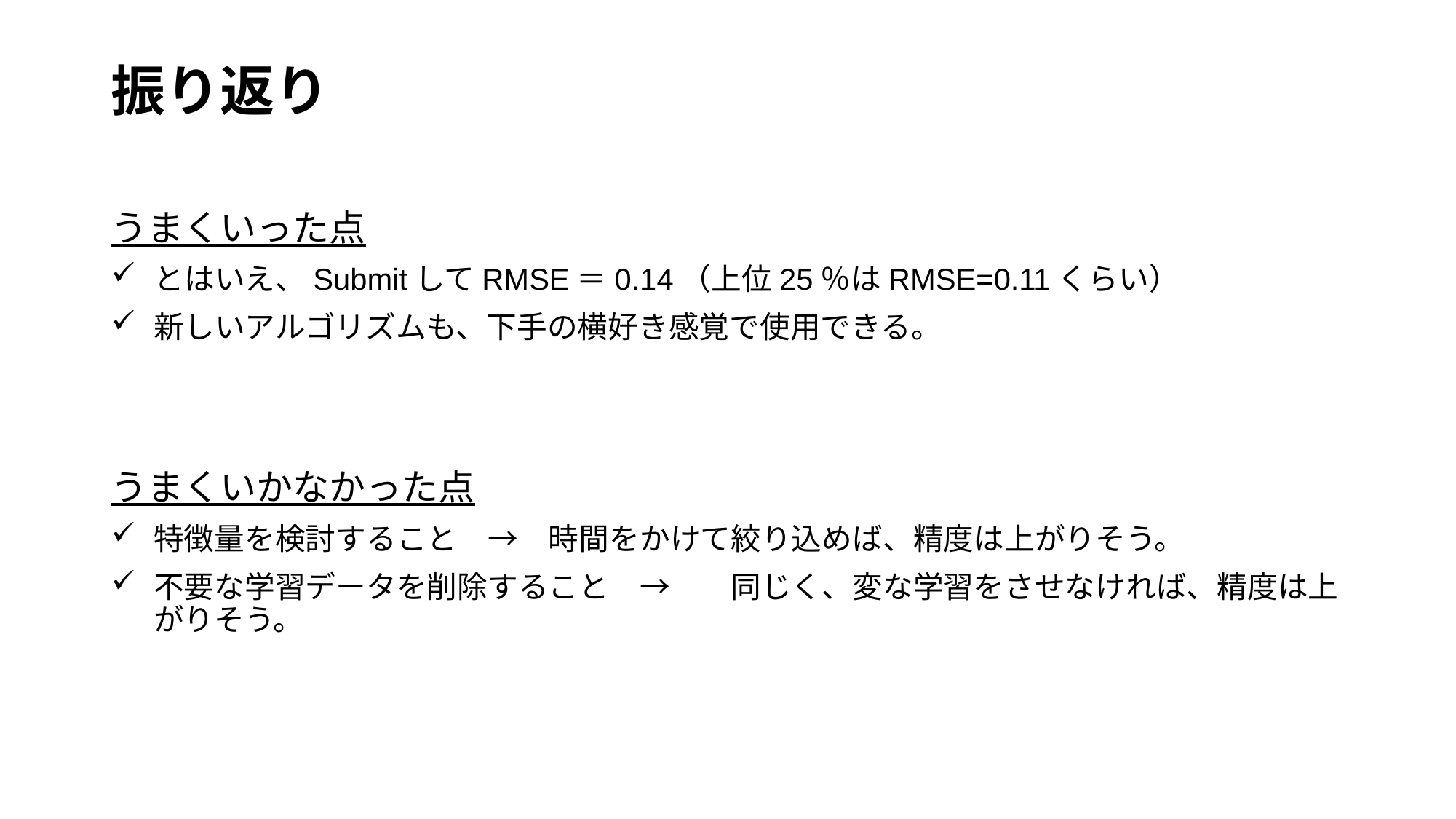

# 振り返り
うまくいった点
とはいえ、SubmitしてRMSE＝0.14（上位25％はRMSE=0.11くらい）
新しいアルゴリズムも、下手の横好き感覚で使用できる。

うまくいかなかった点
特徴量を検討すること　→　時間をかけて絞り込めば、精度は上がりそう。
不要な学習データを削除すること　→　　同じく、変な学習をさせなければ、精度は上がりそう。